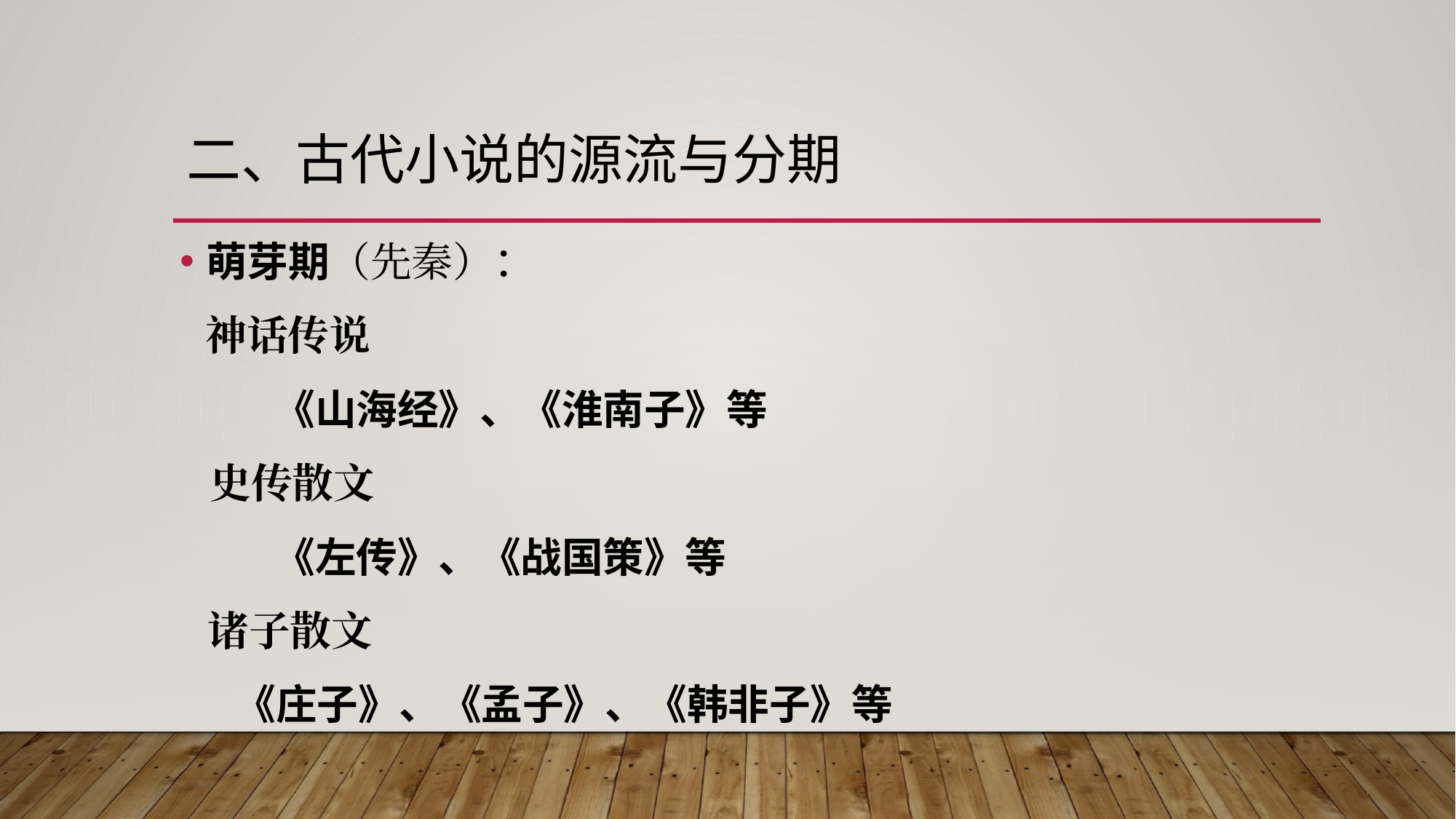

# 二、古代小说的源流与分期
萌芽期（先秦）：
  神话传说
           《山海经》、《淮南子》等
  史传散文
           《左传》、《战国策》等
  诸子散文
      《庄子》、《孟子》、《韩非子》等